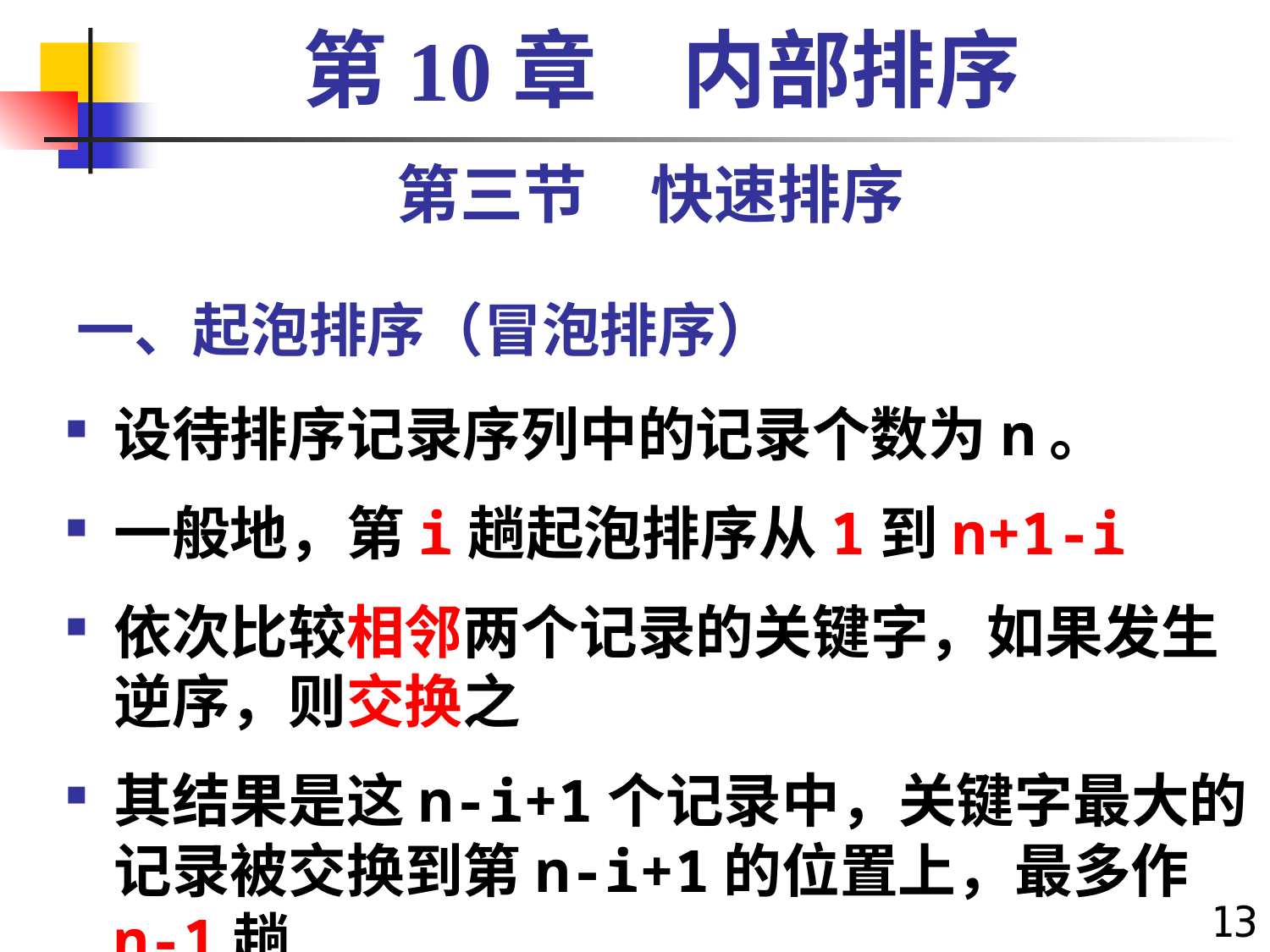

第10章　内部排序
第三节　快速排序
# 一、起泡排序（冒泡排序）
设待排序记录序列中的记录个数为n。
一般地，第i趟起泡排序从1到n+1-i
依次比较相邻两个记录的关键字，如果发生逆序，则交换之
其结果是这n-i+1个记录中，关键字最大的记录被交换到第n-i+1的位置上，最多作n-1趟
13